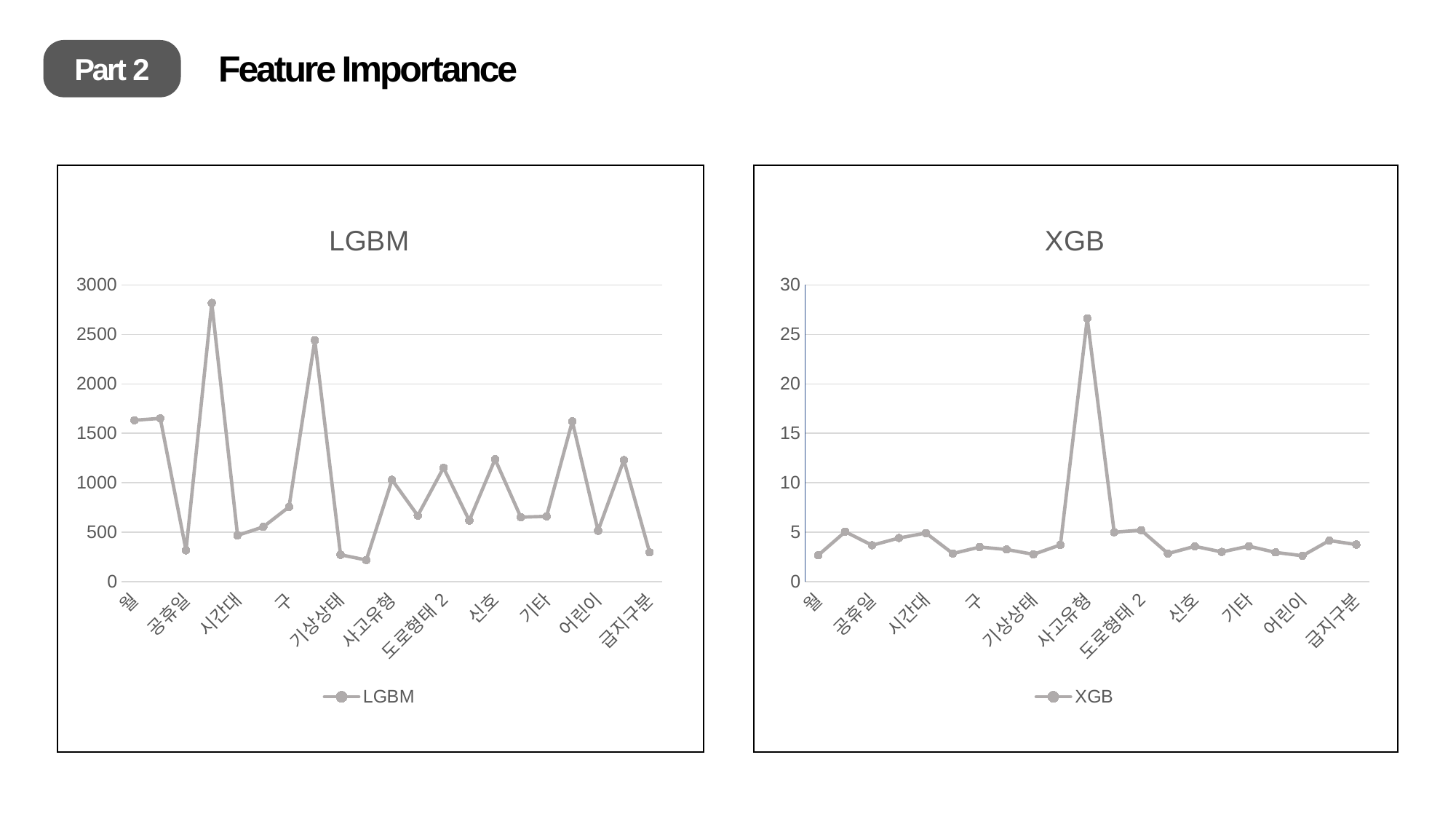

Feature Importance
Part 2

### Chart: LGBM

| Category | LGBM |
|---|---|
| 월 | 1632.0 |
| 요일 | 1651.0 |
| 공휴일 | 316.0 |
| 시간 | 2818.0 |
| 시간대 | 467.0 |
| 계절 | 553.0 |
| 구 | 755.0 |
| 동 | 2441.0 |
| 기상상태 | 271.0 |
| 노면상태 | 218.0 |
| 사고유형 | 1029.0 |
| 도로형태1 | 667.0 |
| 도로형태2 | 1151.0 |
| 속도 | 617.0 |
| 신호 | 1237.0 |
| 불법주정차 | 651.0 |
| 기타 | 660.0 |
| 보안등 | 1621.0 |
| 어린이 | 515.0 |
| 주차장 | 1228.0 |
| 급지구분 | 296.0 |

### Chart: XGB

| Category | XGB |
|---|---|
| 월 | 2.671897 |
| 요일 | 5.0432315 |
| 공휴일 | 3.6717787 |
| 시간 | 4.406859 |
| 시간대 | 4.9044733 |
| 계절 | 2.838042 |
| 구 | 3.4895127 |
| 동 | 3.2451506 |
| 기상상태 | 2.7558713 |
| 노면상태 | 3.7087665 |
| 사고유형 | 26.625624 |
| 도로형태1 | 4.9943666 |
| 도로형태2 | 5.2038383 |
| 속도 | 2.836417 |
| 신호 | 3.5649478 |
| 불법주정차 | 2.999283 |
| 기타 | 3.5794795 |
| 보안등 | 2.951802 |
| 어린이 | 2.6113796 |
| 주차장 | 4.1502905 |
| 급지구분 | 3.7469764 |